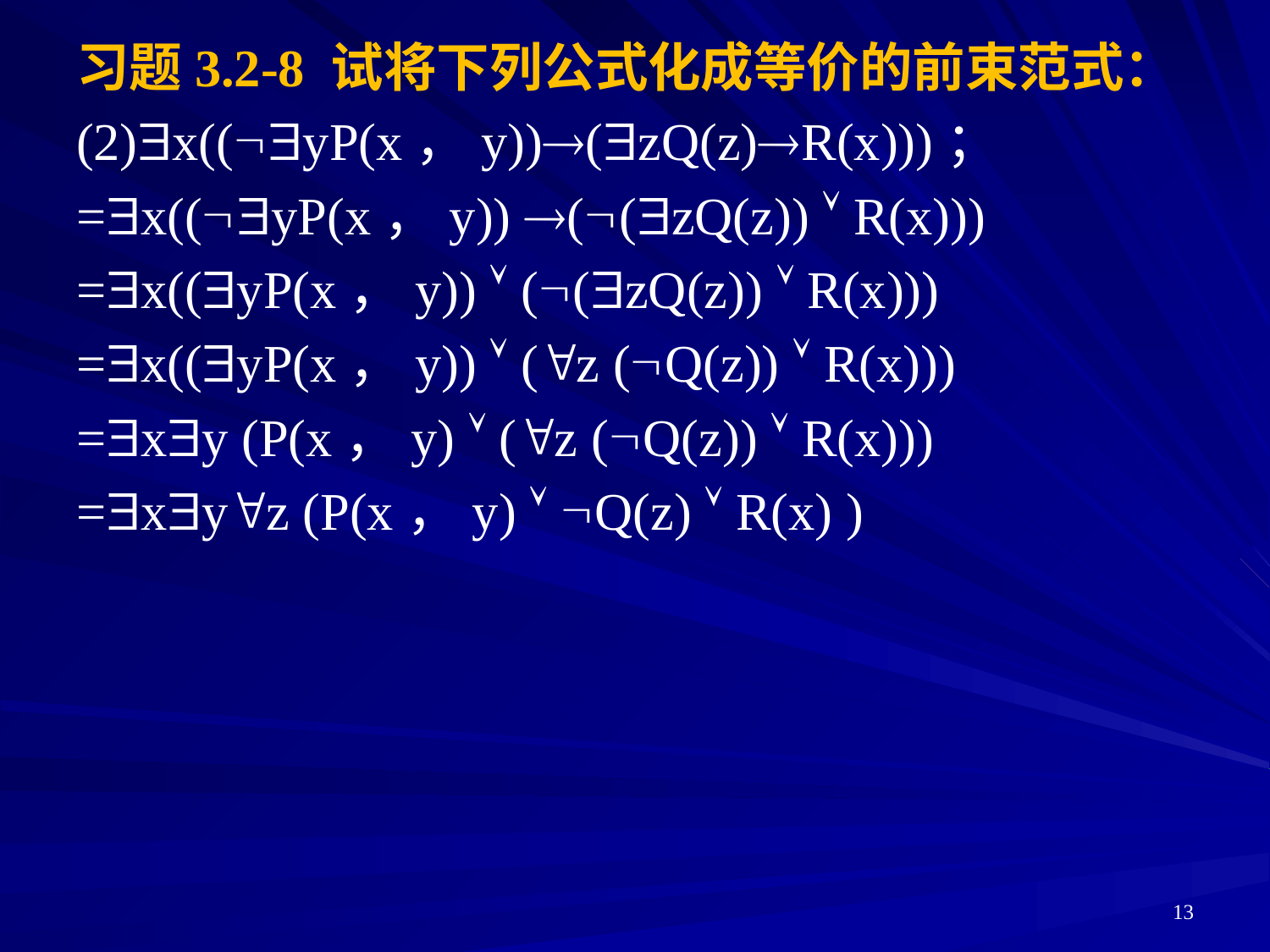

习题3.2-8 试将下列公式化成等价的前束范式：
(2)∃x((¬∃yP(x，y))→(∃zQ(z)→R(x)))；
=∃x((¬∃yP(x，y)) →(¬(∃zQ(z)) ∨ R(x)))
=∃x((∃yP(x，y)) ∨ (¬(∃zQ(z)) ∨ R(x)))
=∃x((∃yP(x，y)) ∨ (∀z (¬Q(z)) ∨ R(x)))
=∃x∃y (P(x，y) ∨ (∀z (¬Q(z)) ∨ R(x)))
=∃x∃y∀z (P(x，y) ∨ ¬Q(z) ∨ R(x) )

13